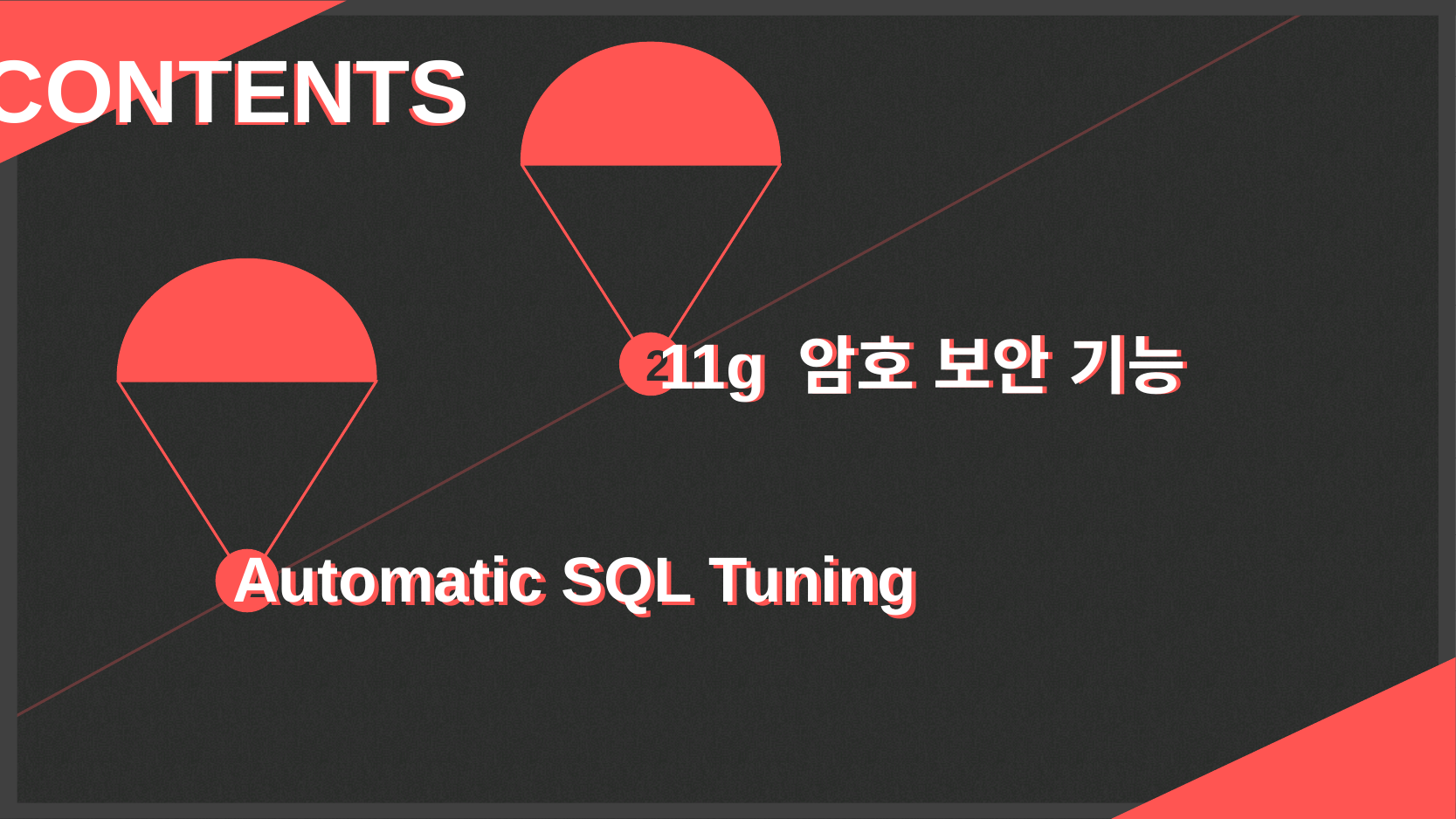

CONTENTS
CONTENTS

2

1
11g 암호 보안 기능
11g 암호 보안 기능
Automatic SQL Tuning
Automatic SQL Tuning